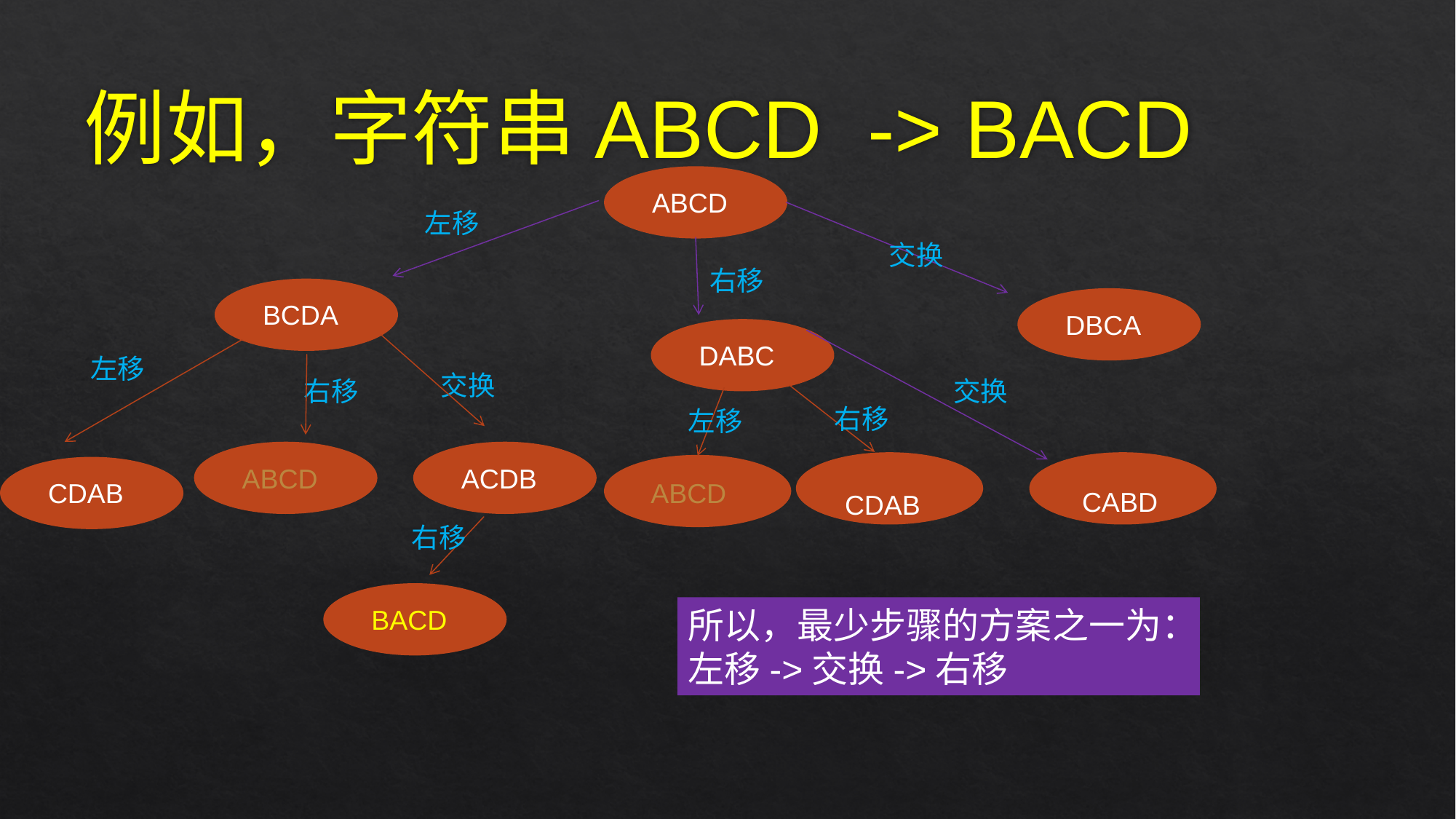

# 例如，字符串ABCD  -> BACD

ABCD
左移
交换
右移

BCDA

DBCA

DABC
左移
交换
右移
交换
右移
左移

ABCD

ACDB

CDAB

CABD

ABCD

CDAB
右移

BACD
所以，最少步骤的方案之一为：
左移->交换->右移